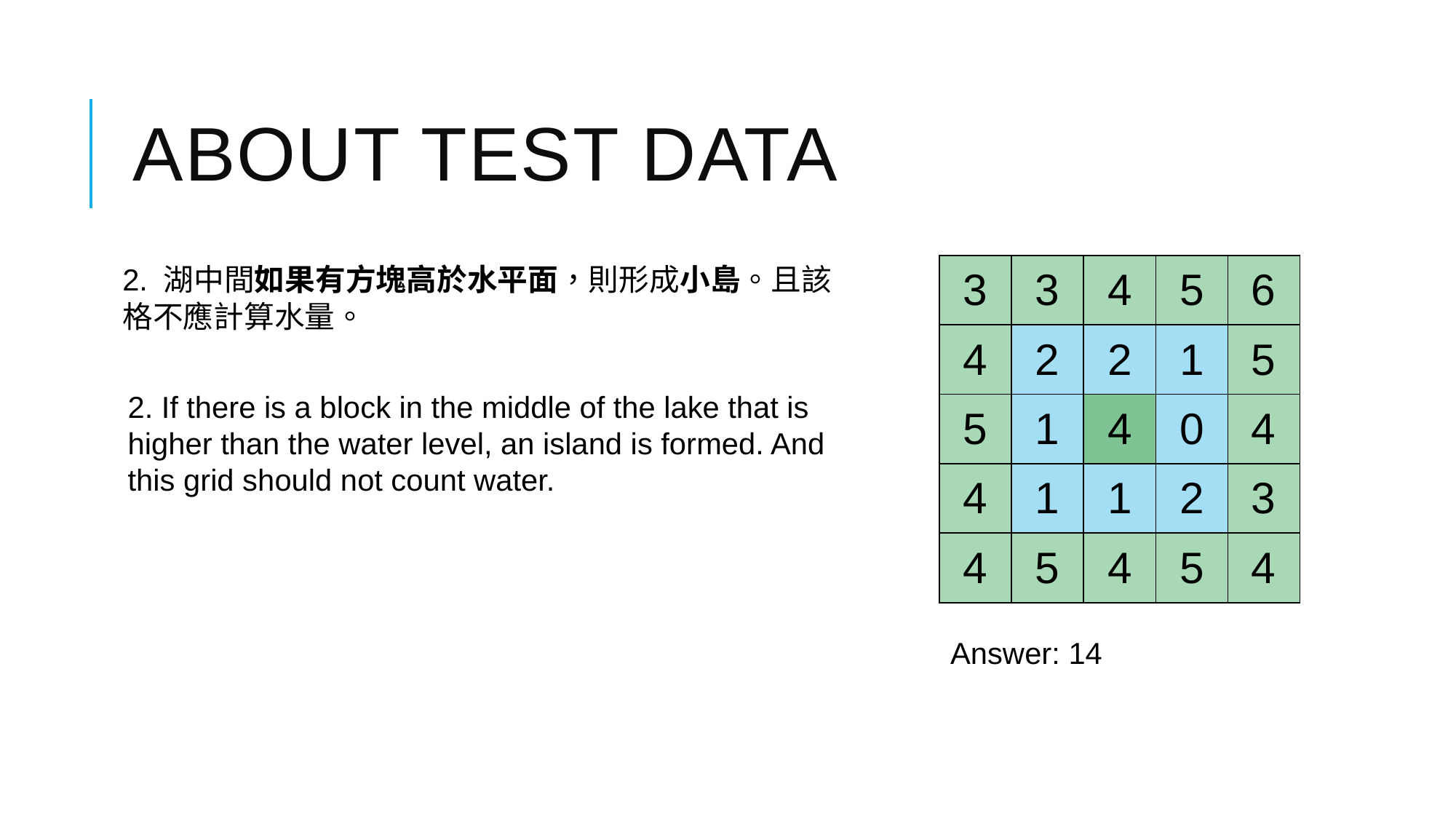

# About Test data
2. 湖中間如果有方塊高於水平面，則形成小島。且該格不應計算水量。
| 3 | 3 | 4 | 5 | 6 |
| --- | --- | --- | --- | --- |
| 4 | 2 | 2 | 1 | 5 |
| 5 | 1 | 4 | 0 | 4 |
| 4 | 1 | 1 | 2 | 3 |
| 4 | 5 | 4 | 5 | 4 |
2. If there is a block in the middle of the lake that is higher than the water level, an island is formed. And this grid should not count water.
Answer: 14